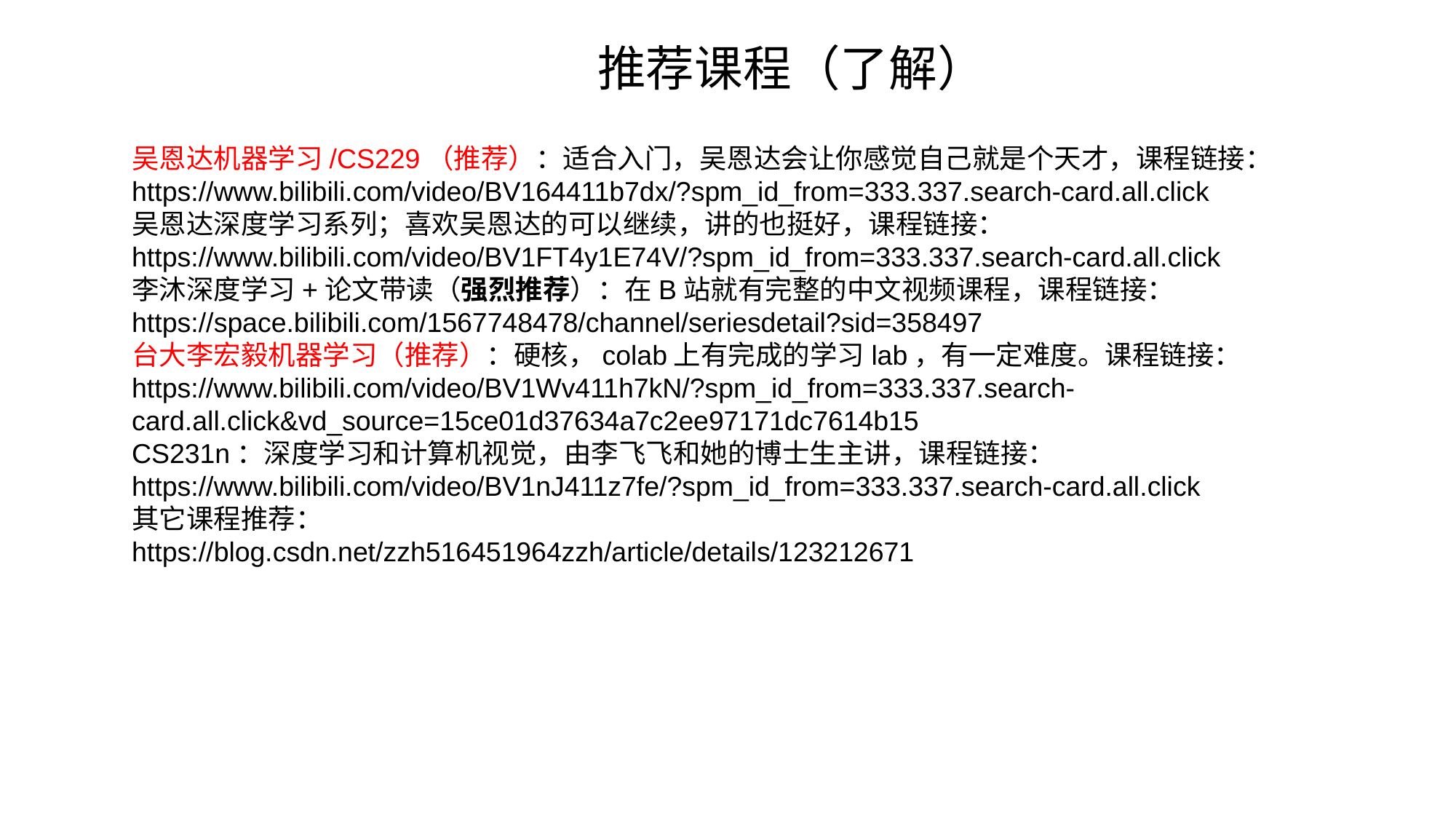

推荐课程（了解）
吴恩达机器学习/CS229（推荐）：适合入门，吴恩达会让你感觉自己就是个天才，课程链接：
https://www.bilibili.com/video/BV164411b7dx/?spm_id_from=333.337.search-card.all.click
吴恩达深度学习系列；喜欢吴恩达的可以继续，讲的也挺好，课程链接：
https://www.bilibili.com/video/BV1FT4y1E74V/?spm_id_from=333.337.search-card.all.click
李沐深度学习+论文带读（强烈推荐）：在B站就有完整的中文视频课程，课程链接：https://space.bilibili.com/1567748478/channel/seriesdetail?sid=358497
台大李宏毅机器学习（推荐）：硬核，colab上有完成的学习lab，有一定难度。课程链接：
https://www.bilibili.com/video/BV1Wv411h7kN/?spm_id_from=333.337.search-card.all.click&vd_source=15ce01d37634a7c2ee97171dc7614b15
CS231n：深度学习和计算机视觉，由李飞飞和她的博士生主讲，课程链接：
https://www.bilibili.com/video/BV1nJ411z7fe/?spm_id_from=333.337.search-card.all.click
其它课程推荐：
https://blog.csdn.net/zzh516451964zzh/article/details/123212671